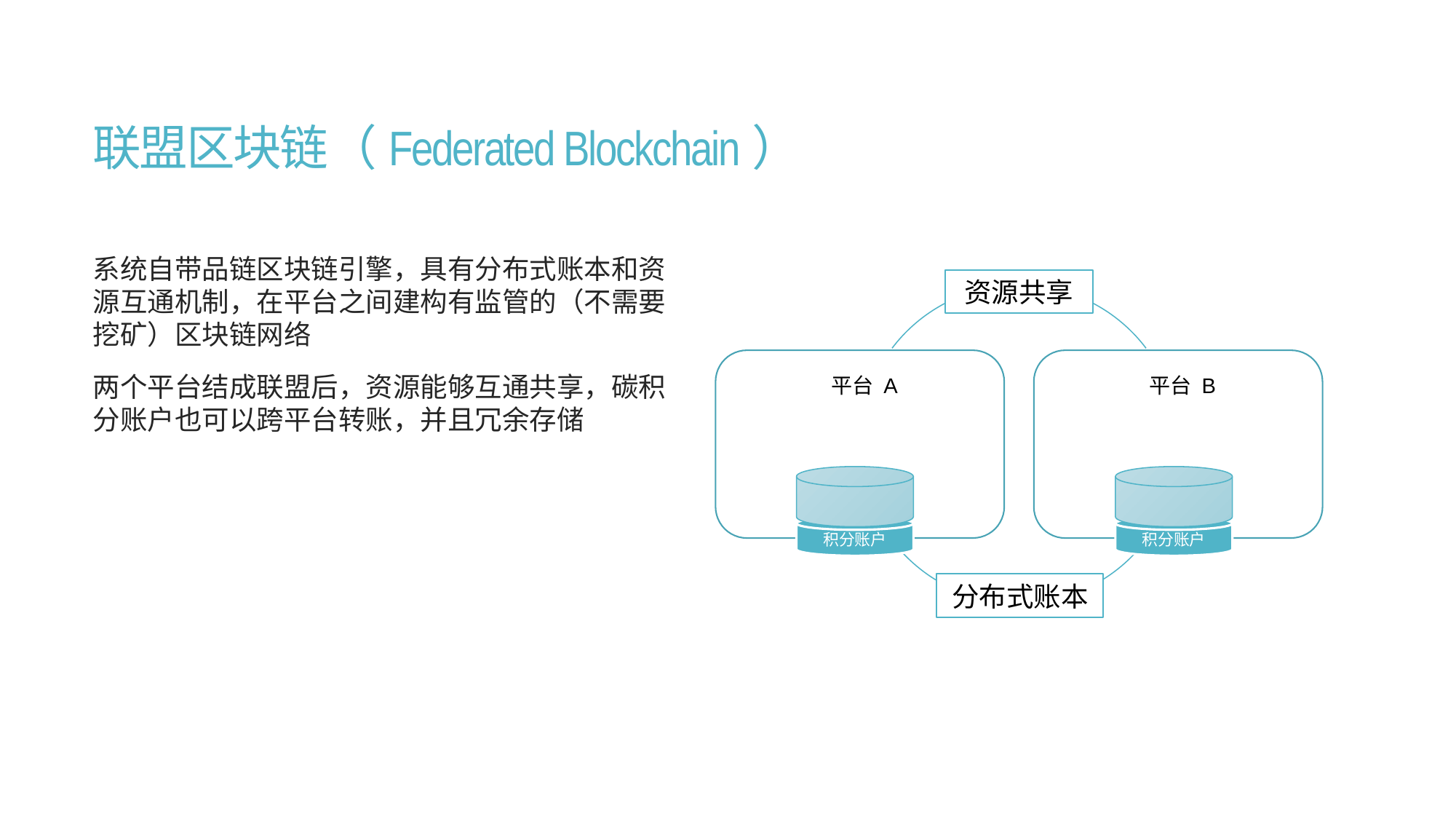

# 联盟区块链（Federated Blockchain）
系统自带品链区块链引擎，具有分布式账本和资源互通机制，在平台之间建构有监管的（不需要挖矿）区块链网络
两个平台结成联盟后，资源能够互通共享，碳积分账户也可以跨平台转账，并且冗余存储
平台 A
平台 B
资源共享

积分账户
积分账户
分布式账本